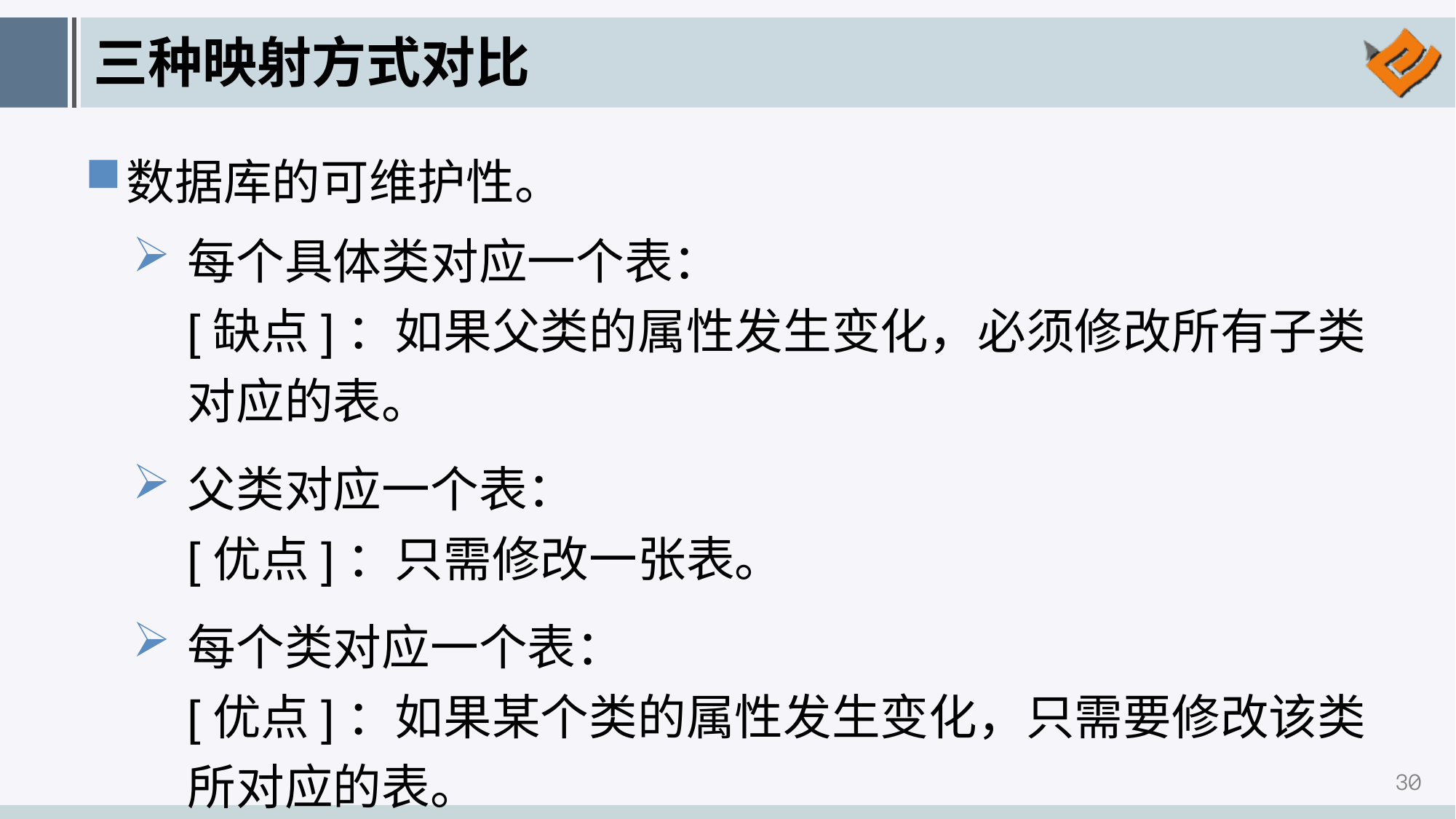

# 三种映射方式对比
数据库的可维护性。
每个具体类对应一个表：
[缺点]：如果父类的属性发生变化，必须修改所有子类对应的表。
父类对应一个表：
[优点]：只需修改一张表。
每个类对应一个表：
[优点]：如果某个类的属性发生变化，只需要修改该类所对应的表。